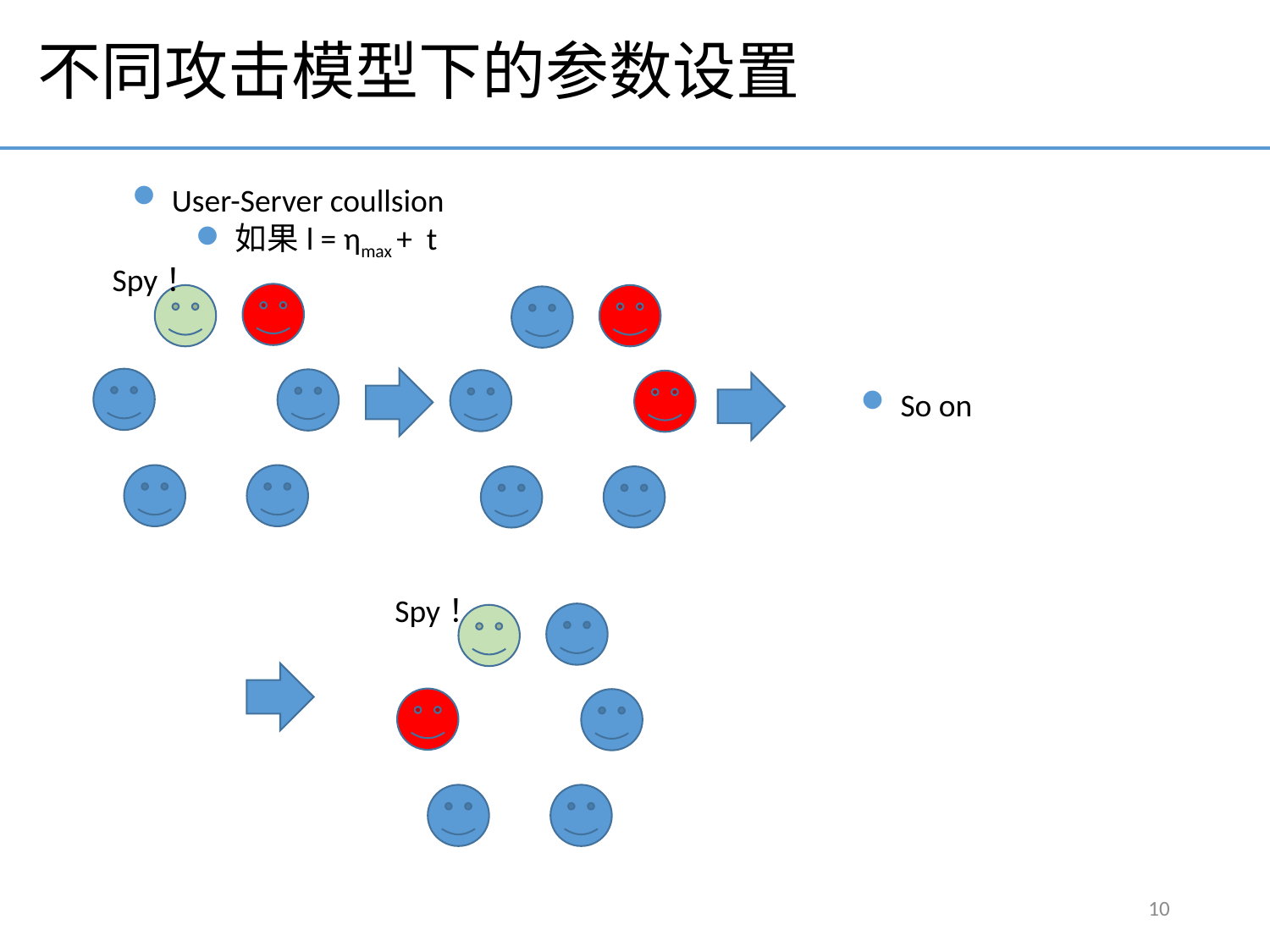

# 不同攻击模型下的参数设置
User-Server coullsion
如果l = ηmax +  t
Spy！

So on

Spy！

10